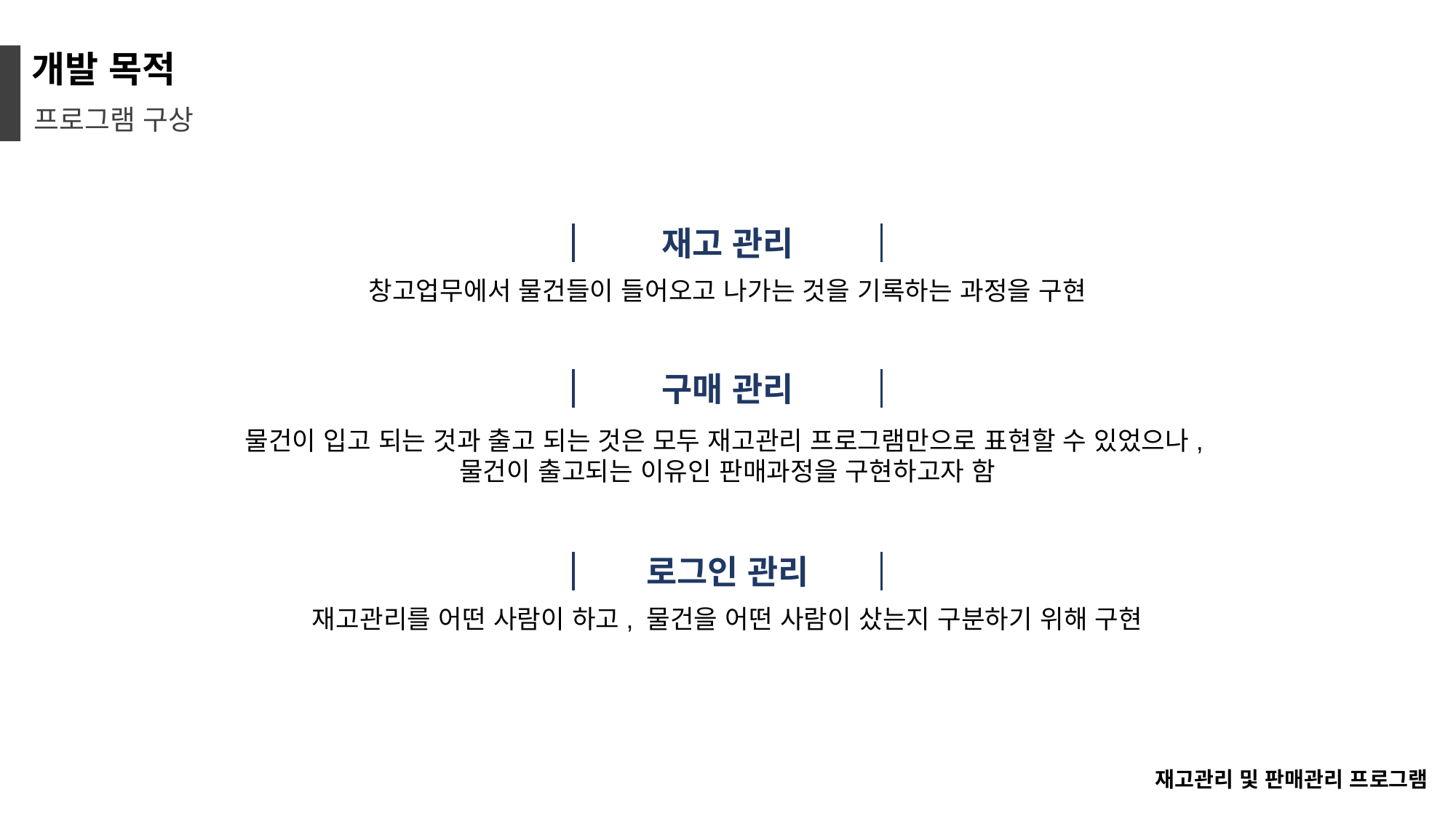

개발 목적
프로그램 구상
재고 관리
창고업무에서 물건들이 들어오고 나가는 것을 기록하는 과정을 구현
구매 관리
물건이 입고 되는 것과 출고 되는 것은 모두 재고관리 프로그램만으로 표현할 수 있었으나,
물건이 출고되는 이유인 판매과정을 구현하고자 함
로그인 관리
재고관리를 어떤 사람이 하고, 물건을 어떤 사람이 샀는지 구분하기 위해 구현
재고관리 및 판매관리 프로그램